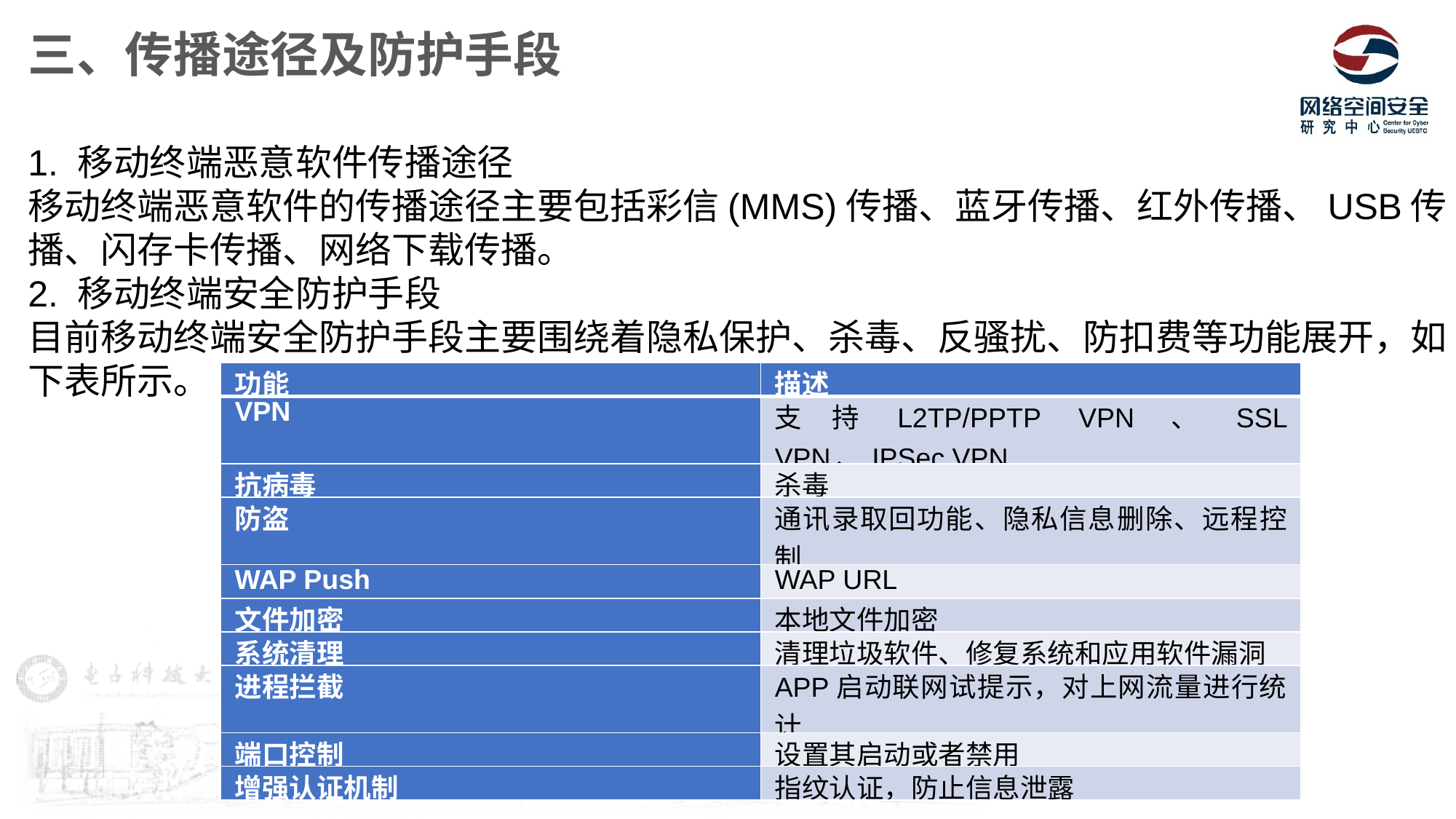

三、传播途径及防护手段
1. 移动终端恶意软件传播途径
移动终端恶意软件的传播途径主要包括彩信(MMS)传播、蓝牙传播、红外传播、USB传播、闪存卡传播、网络下载传播。
2. 移动终端安全防护手段
目前移动终端安全防护手段主要围绕着隐私保护、杀毒、反骚扰、防扣费等功能展开，如下表所示。
| 功能 | 描述 |
| --- | --- |
| VPN | 支持L2TP/PPTP VPN、SSL VPN、IPSec VPN |
| 抗病毒 | 杀毒 |
| 防盗 | 通讯录取回功能、隐私信息删除、远程控制 |
| WAP Push | WAP URL |
| 文件加密 | 本地文件加密 |
| 系统清理 | 清理垃圾软件、修复系统和应用软件漏洞 |
| 进程拦截 | APP启动联网试提示，对上网流量进行统计 |
| 端口控制 | 设置其启动或者禁用 |
| 增强认证机制 | 指纹认证，防止信息泄露 |